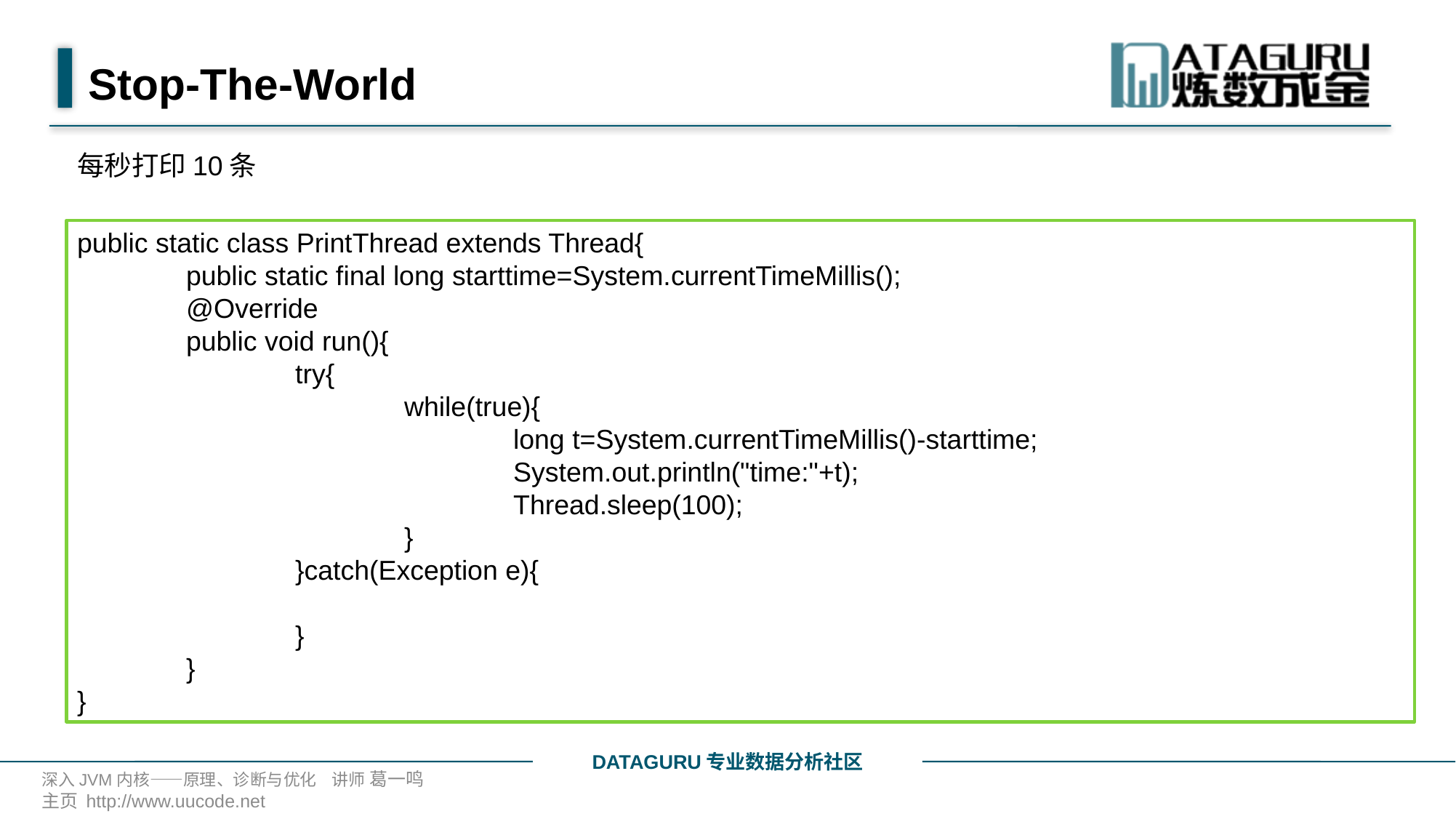

# Stop-The-World
每秒打印10条
public static class PrintThread extends Thread{
	public static final long starttime=System.currentTimeMillis();
	@Override
	public void run(){
		try{
			while(true){
				long t=System.currentTimeMillis()-starttime;
				System.out.println("time:"+t);
				Thread.sleep(100);
			}
		}catch(Exception e){

		}
	}
}